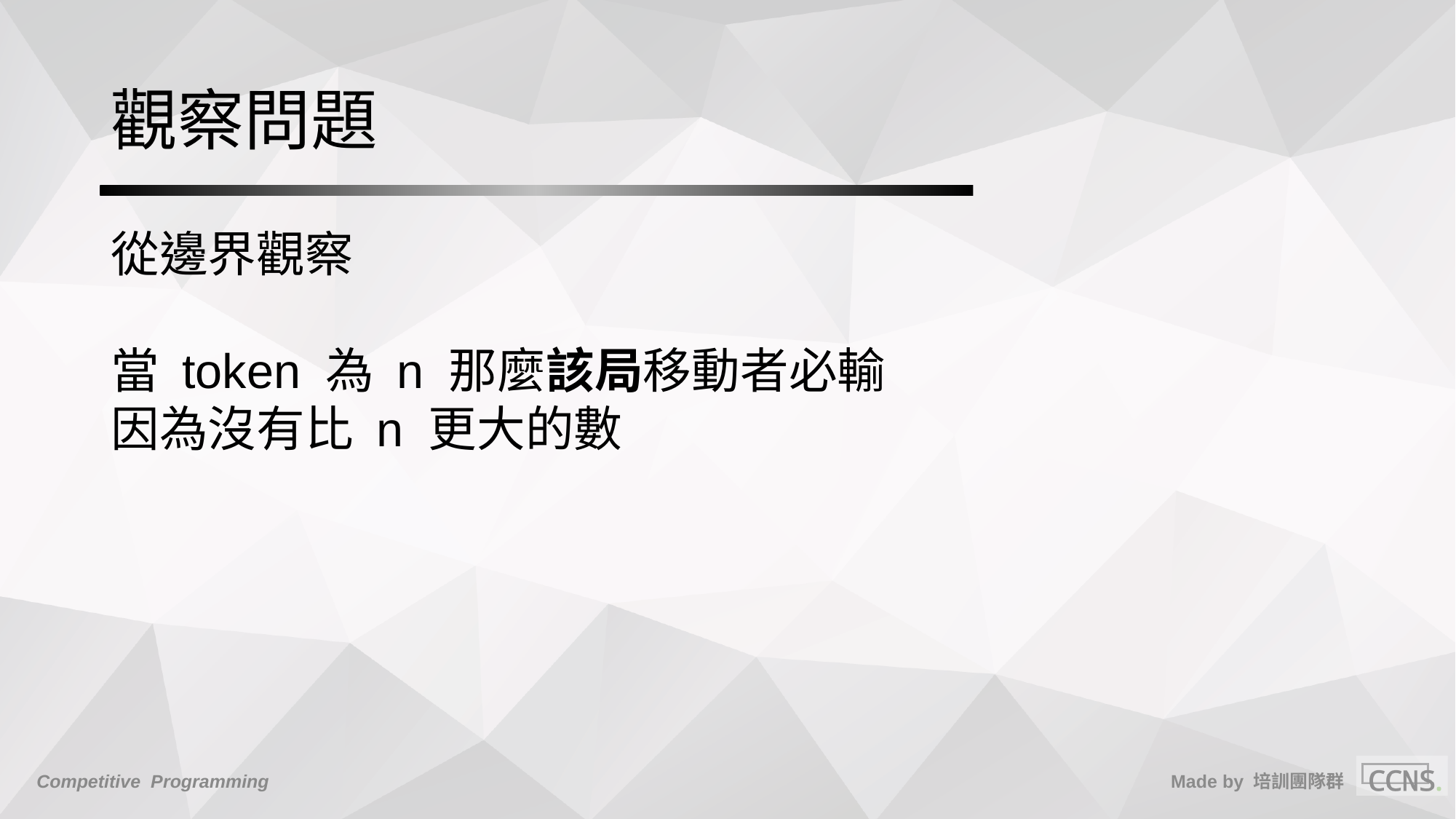

# 觀察問題
從邊界觀察

當 token 為 n 那麼該局移動者必輸
因為沒有比 n 更大的數